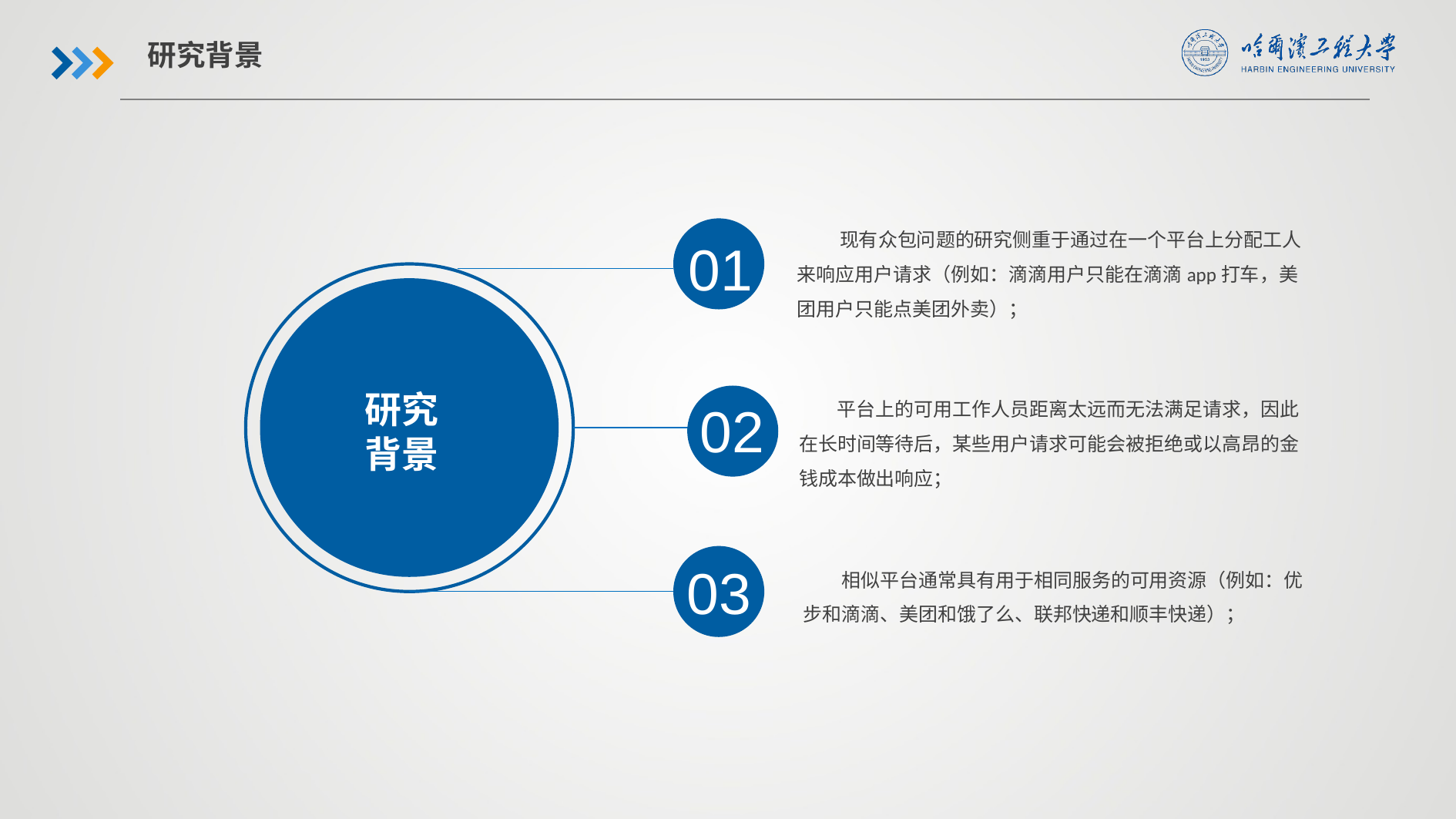

研究背景
         现有众包问题的研究侧重于通过在一个平台上分配工人来响应用户请求（例如：滴滴用户只能在滴滴app打车，美团用户只能点美团外卖）；

01

        平台上的可用工作人员距离太远而无法满足请求，因此在长时间等待后，某些用户请求可能会被拒绝或以高昂的金钱成本做出响应；
研究背景

02

03
        相似平台通常具有用于相同服务的可用资源（例如：优步和滴滴、美团和饿了么、联邦快递和顺丰快递）；